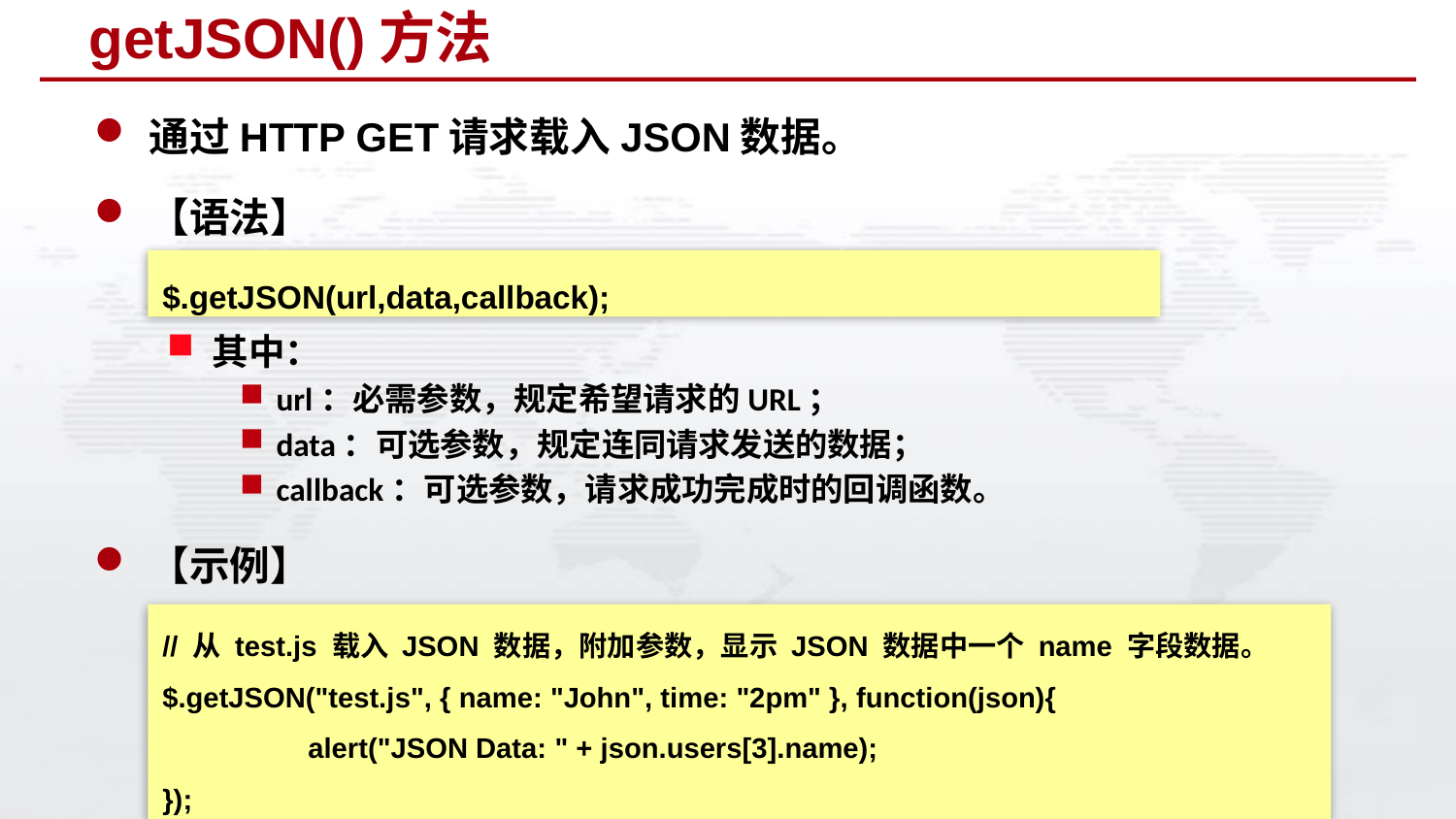

# getJSON()方法
通过HTTP GET请求载入JSON数据。
【语法】

其中：
url：必需参数，规定希望请求的URL；
data：可选参数，规定连同请求发送的数据；
callback：可选参数，请求成功完成时的回调函数。
【示例】

$.getJSON(url,data,callback);
// 从 test.js 载入 JSON 数据，附加参数，显示 JSON 数据中一个 name 字段数据。
$.getJSON("test.js", { name: "John", time: "2pm" }, function(json){
	alert("JSON Data: " + json.users[3].name);
});